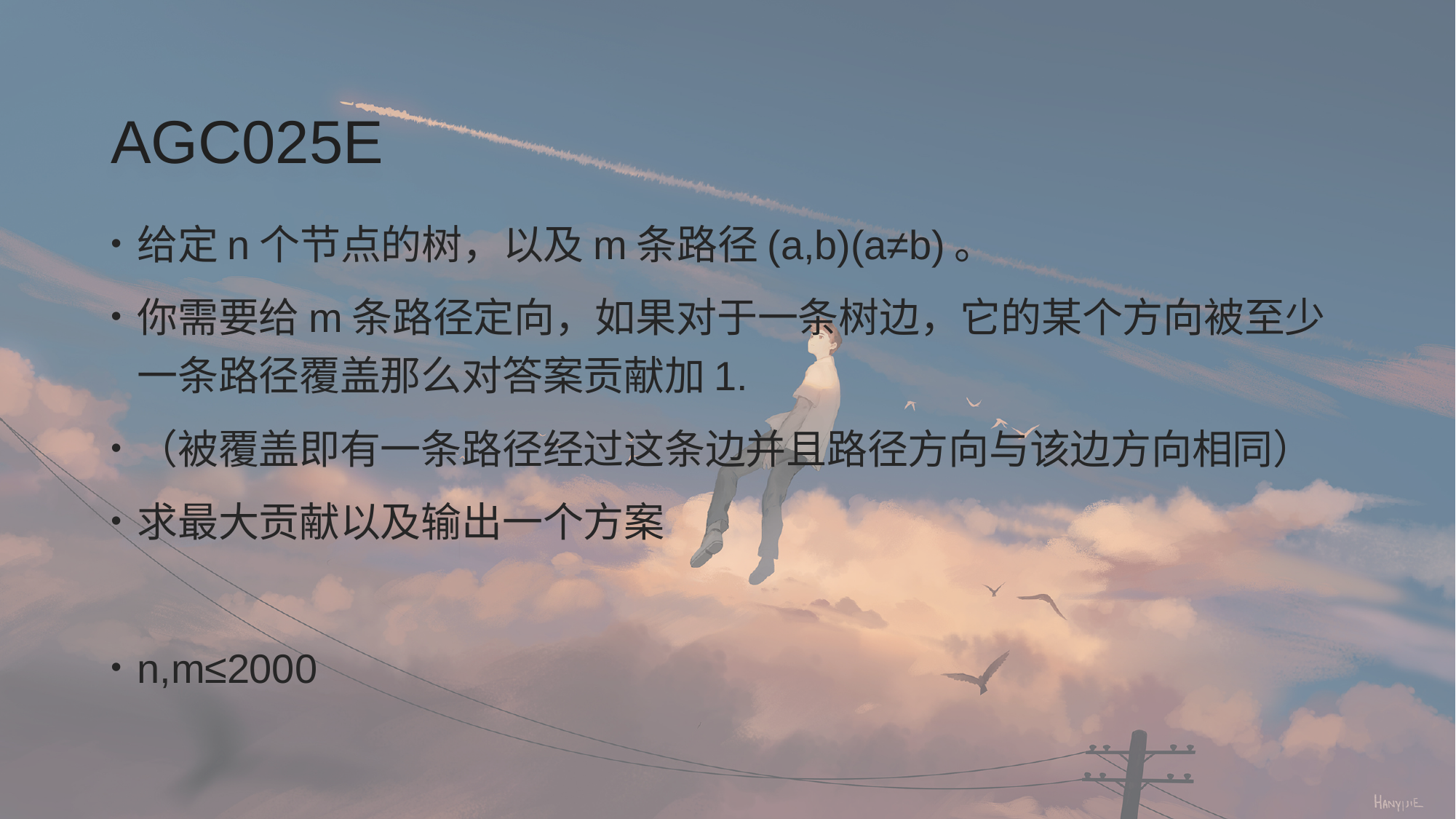

# AGC025E
给定n个节点的树，以及m条路径(a,b)(a≠b)。
你需要给m条路径定向，如果对于一条树边，它的某个方向被至少一条路径覆盖那么对答案贡献加1.
（被覆盖即有一条路径经过这条边并且路径方向与该边方向相同）
求最大贡献以及输出一个方案

n,m≤2000